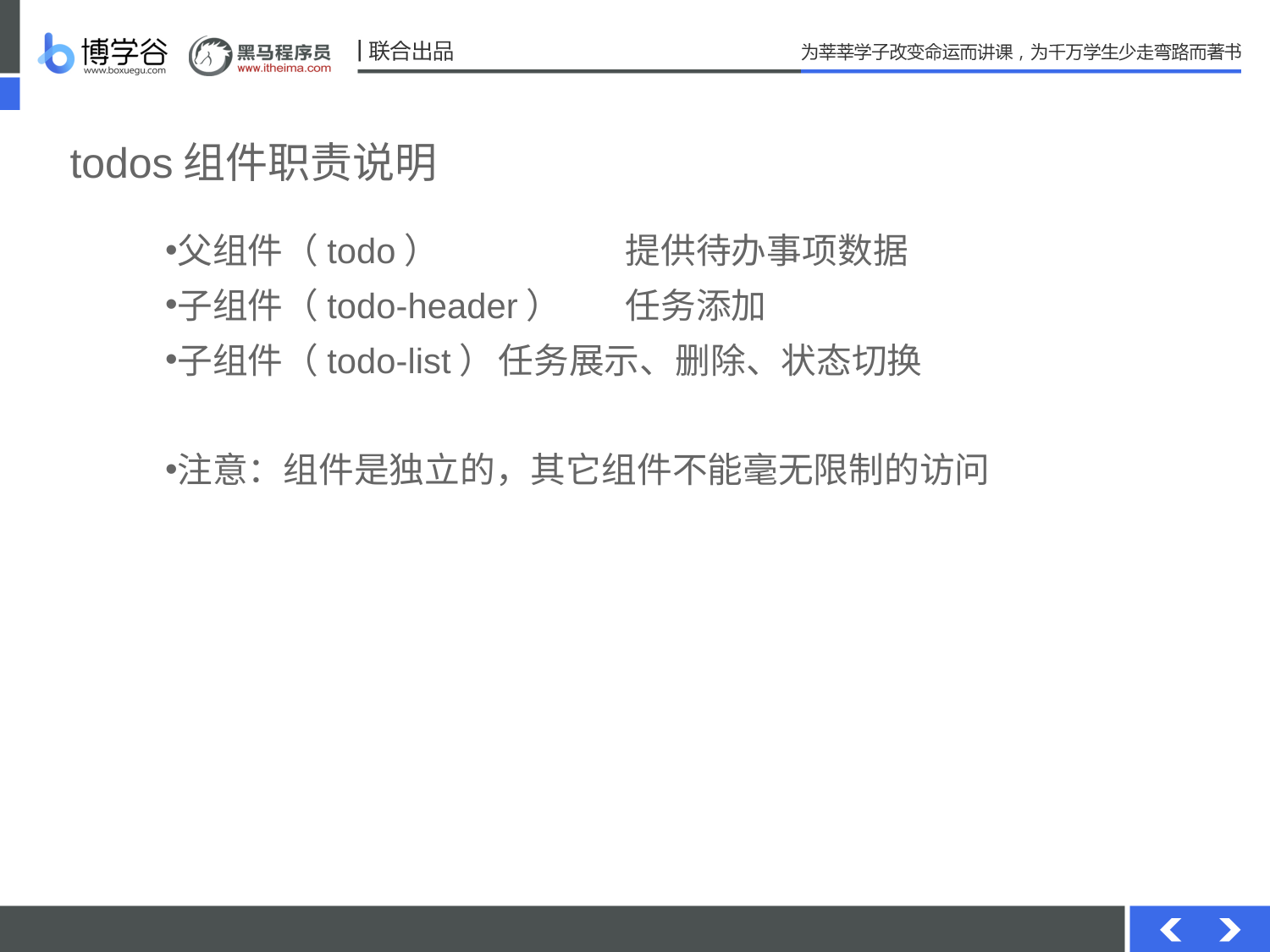

# todos组件职责说明
父组件（todo）		提供待办事项数据
子组件（todo-header）	任务添加
子组件（todo-list）	任务展示、删除、状态切换

注意：组件是独立的，其它组件不能毫无限制的访问